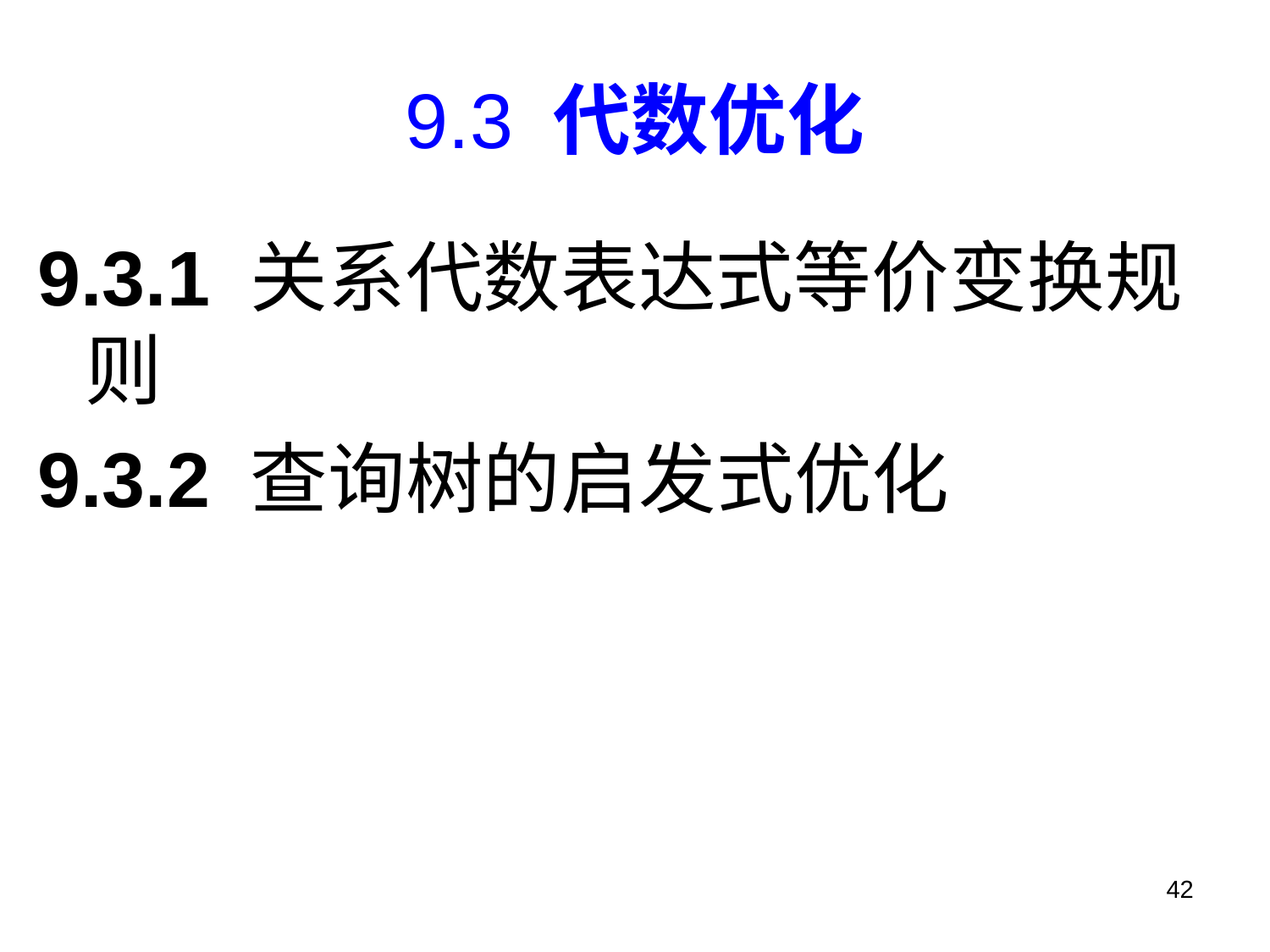

# 9.3 代数优化
9.3.1 关系代数表达式等价变换规则
9.3.2 查询树的启发式优化

42